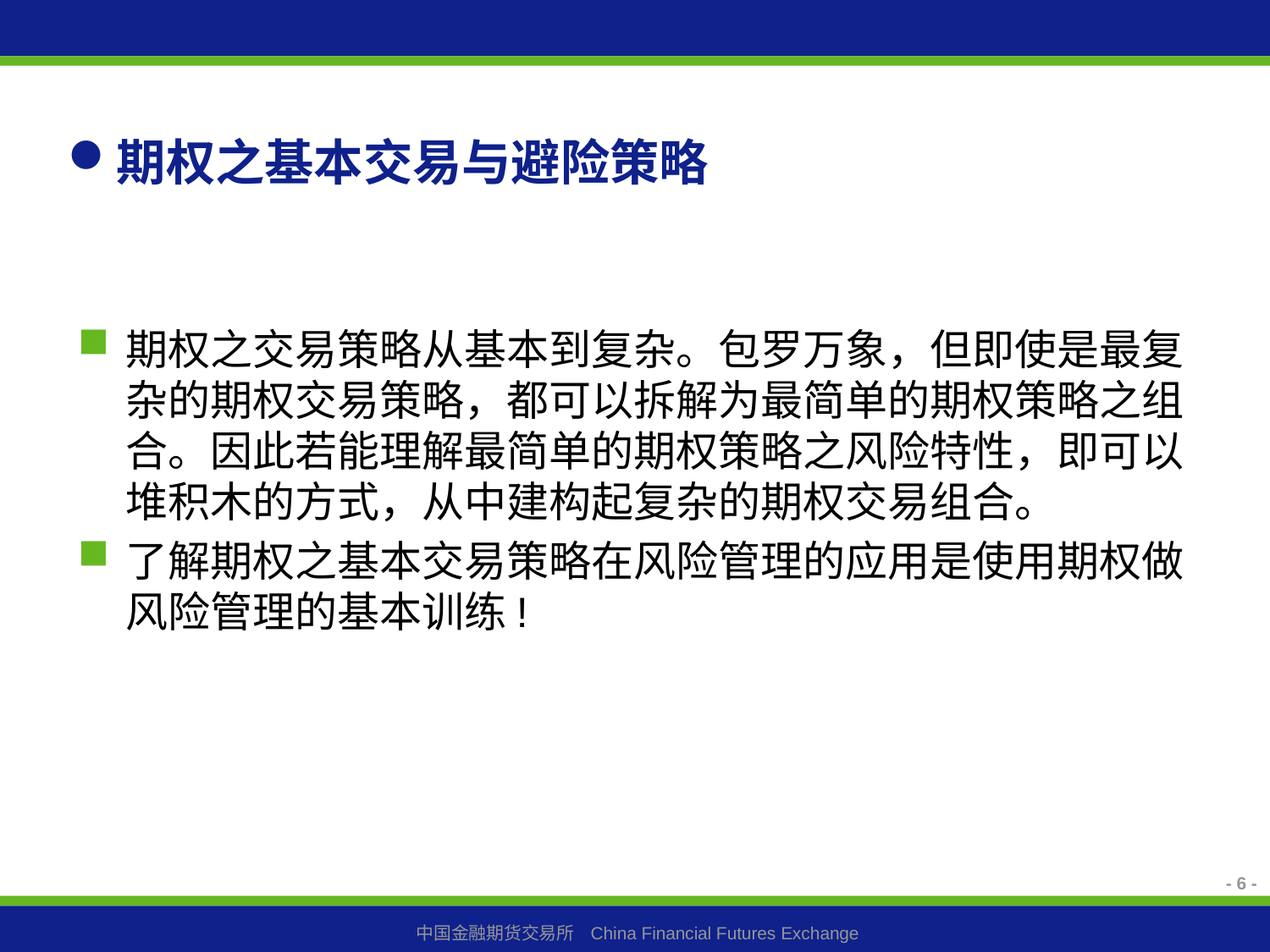

期权之基本交易与避险策略
期权之交易策略从基本到复杂。包罗万象，但即使是最复杂的期权交易策略，都可以拆解为最简单的期权策略之组合。因此若能理解最简单的期权策略之风险特性，即可以堆积木的方式，从中建构起复杂的期权交易组合。
了解期权之基本交易策略在风险管理的应用是使用期权做风险管理的基本训练!

- 6 -